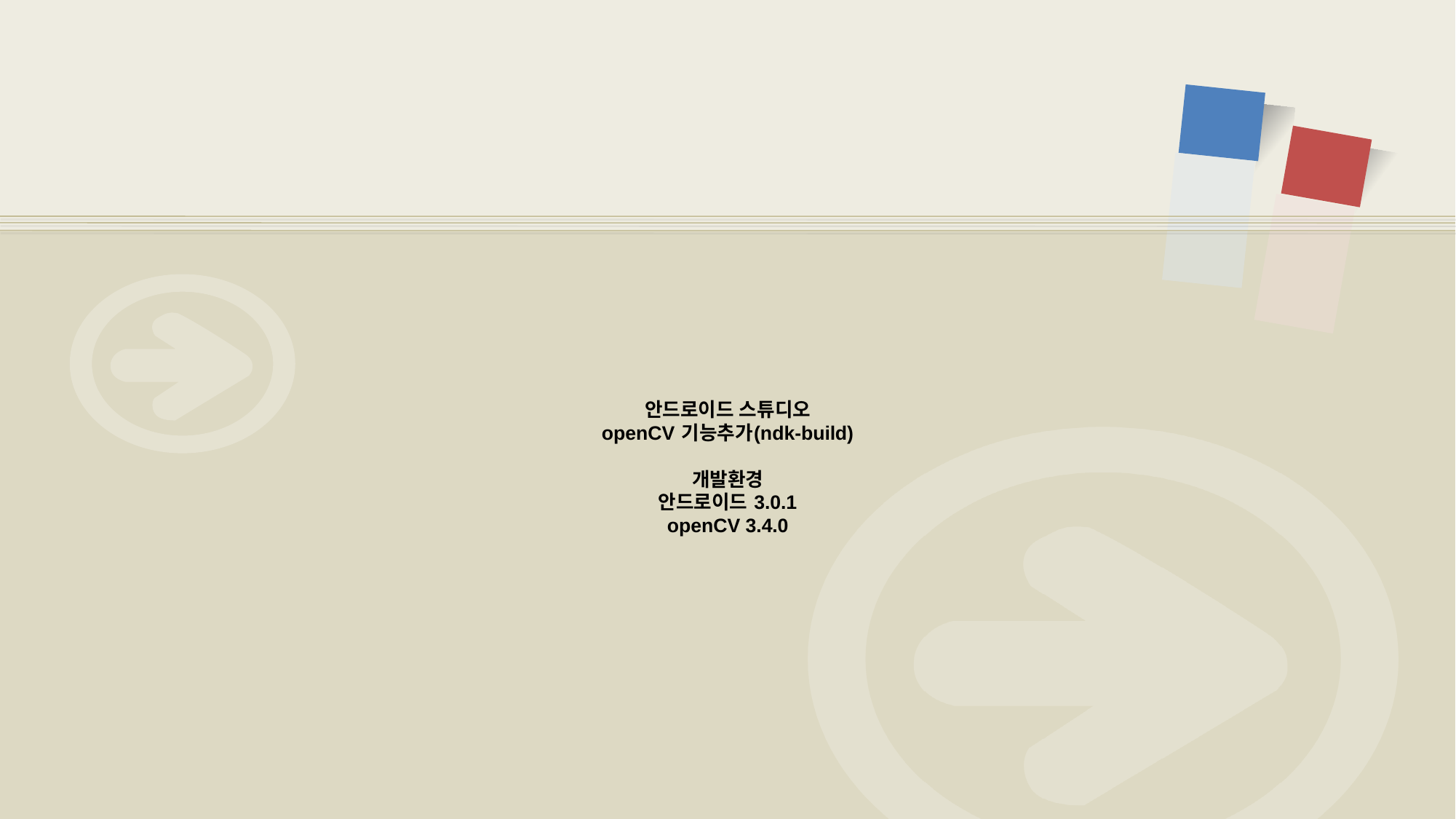

# 안드로이드 스튜디오 openCV 기능추가(ndk-build) 개발환경 안드로이드 3.0.1 openCV 3.4.0